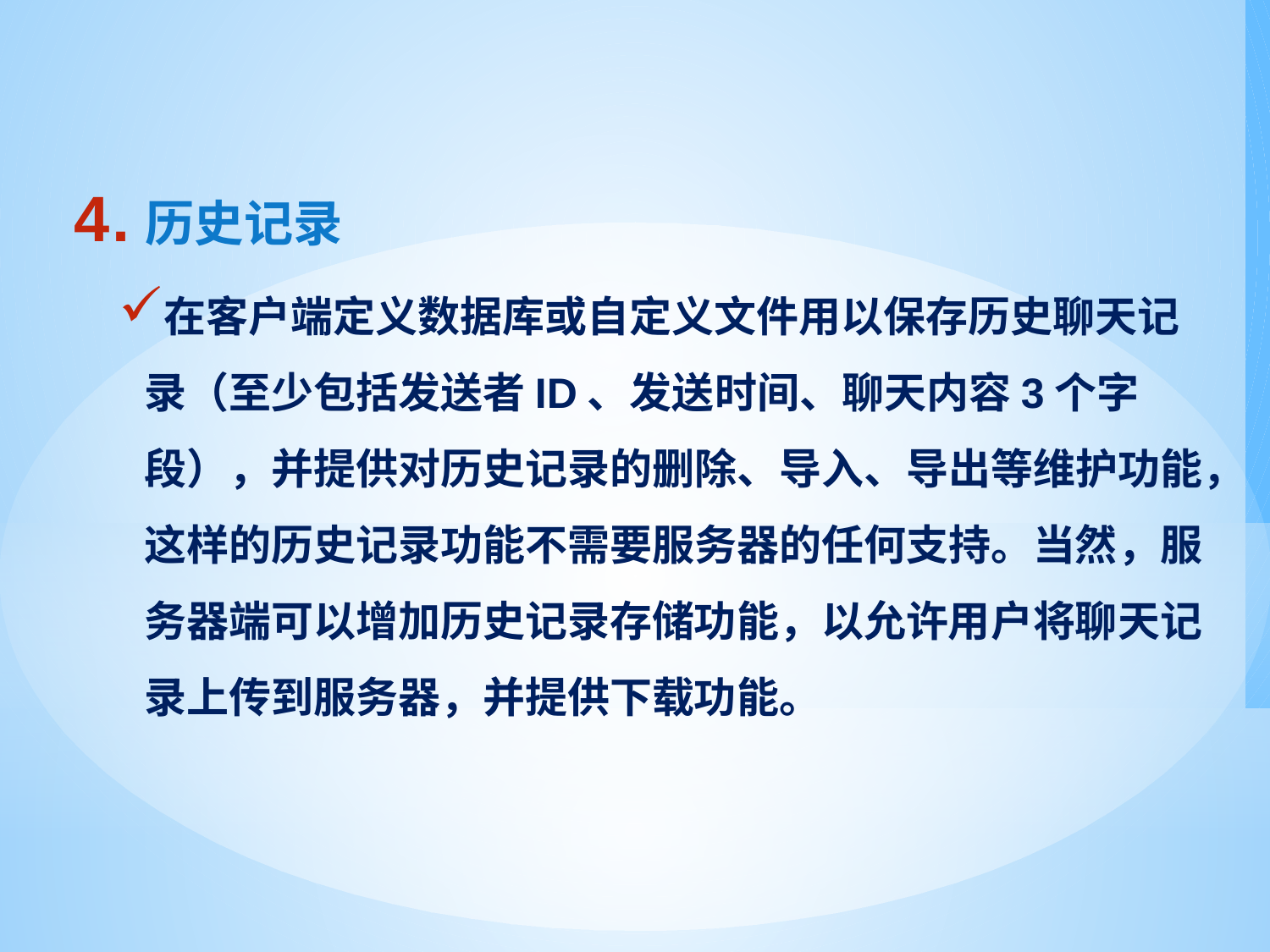

#
历史记录
在客户端定义数据库或自定义文件用以保存历史聊天记录（至少包括发送者ID、发送时间、聊天内容3个字段），并提供对历史记录的删除、导入、导出等维护功能，这样的历史记录功能不需要服务器的任何支持。当然，服务器端可以增加历史记录存储功能，以允许用户将聊天记录上传到服务器，并提供下载功能。